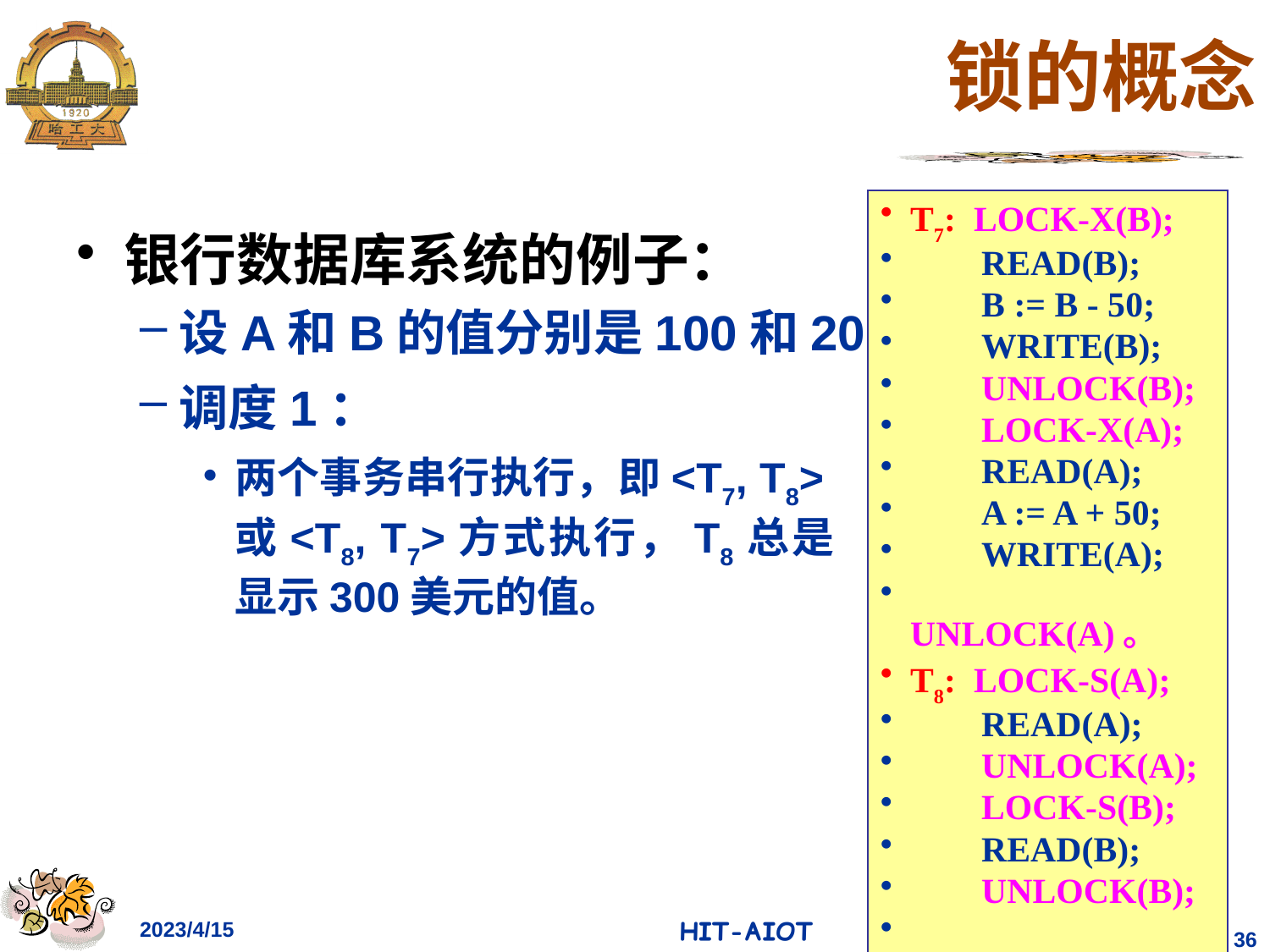

# 锁的概念
T7:  LOCK-X(B);
        READ(B);
        B := B - 50;
        WRITE(B);
        UNLOCK(B);
        LOCK-X(A);
        READ(A);
        A := A + 50;
        WRITE(A);
        UNLOCK(A)。
T8:  LOCK-S(A);
        READ(A);
        UNLOCK(A);
        LOCK-S(B);
        READ(B);
        UNLOCK(B);
        DISPLAY(A+B)
银行数据库系统的例子：
设A和B的值分别是100和200元。
调度1：
两个事务串行执行，即<T7, T8>或<T8, T7>方式执行，T8总是显示300美元的值。
2023/4/15
HIT-AIOT
36